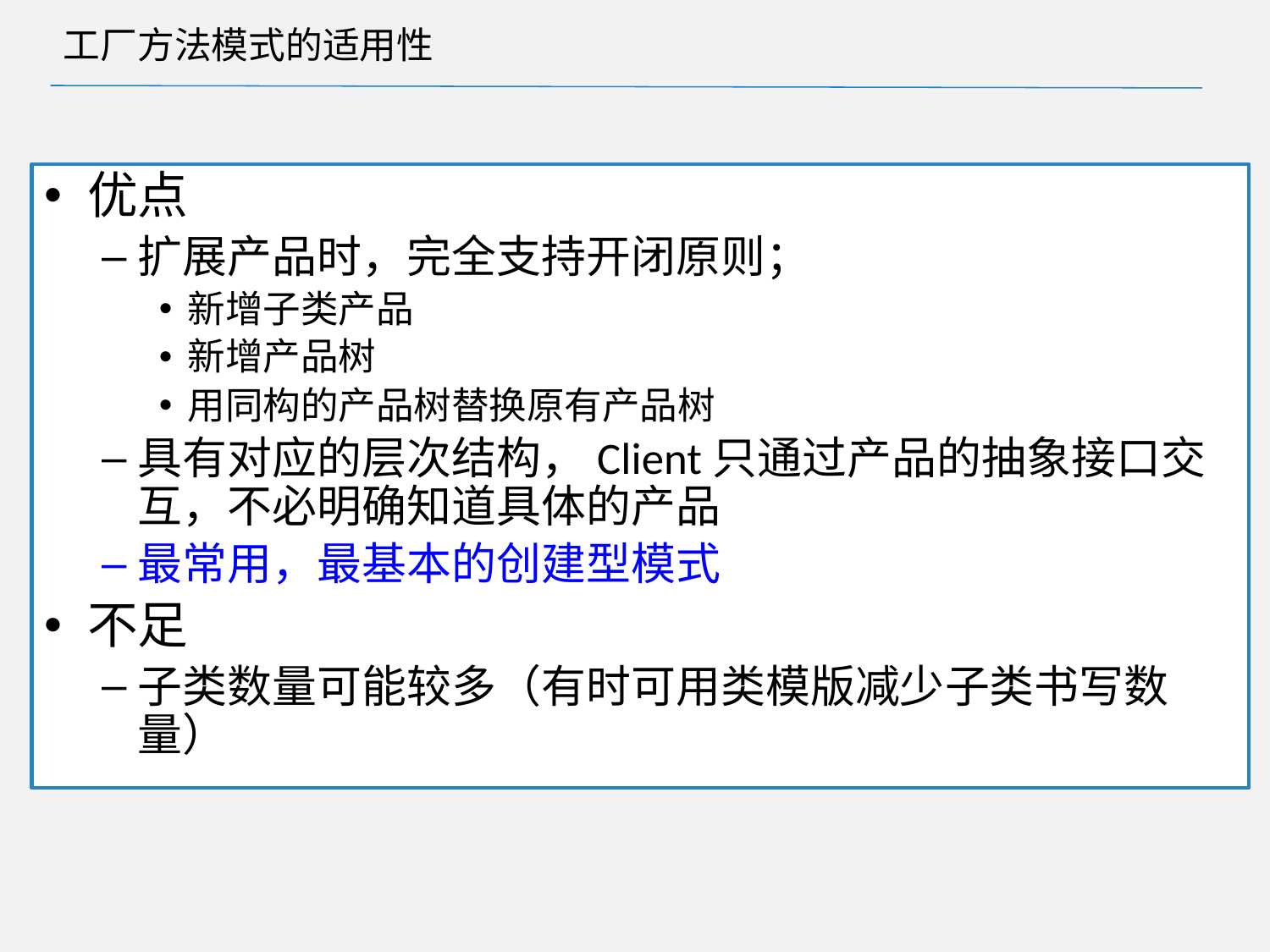

# 工厂方法模式的适用性
优点
扩展产品时，完全支持开闭原则；
新增子类产品
新增产品树
用同构的产品树替换原有产品树
具有对应的层次结构，Client只通过产品的抽象接口交互，不必明确知道具体的产品
最常用，最基本的创建型模式
不足
子类数量可能较多（有时可用类模版减少子类书写数量）